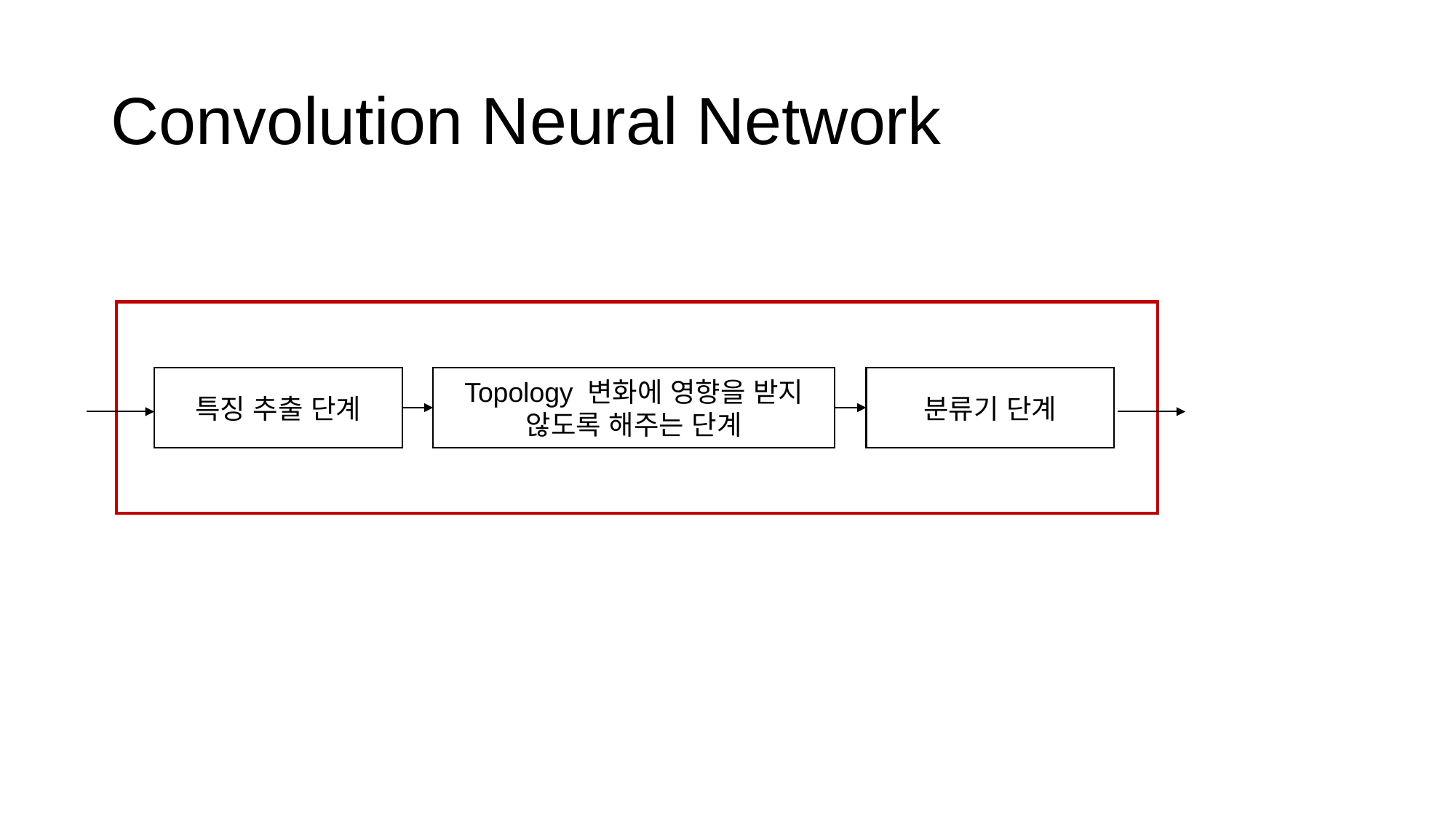

# Convolution Neural Network

분류기 단계
Topology 변화에 영향을 받지 않도록 해주는 단계
특징 추출 단계